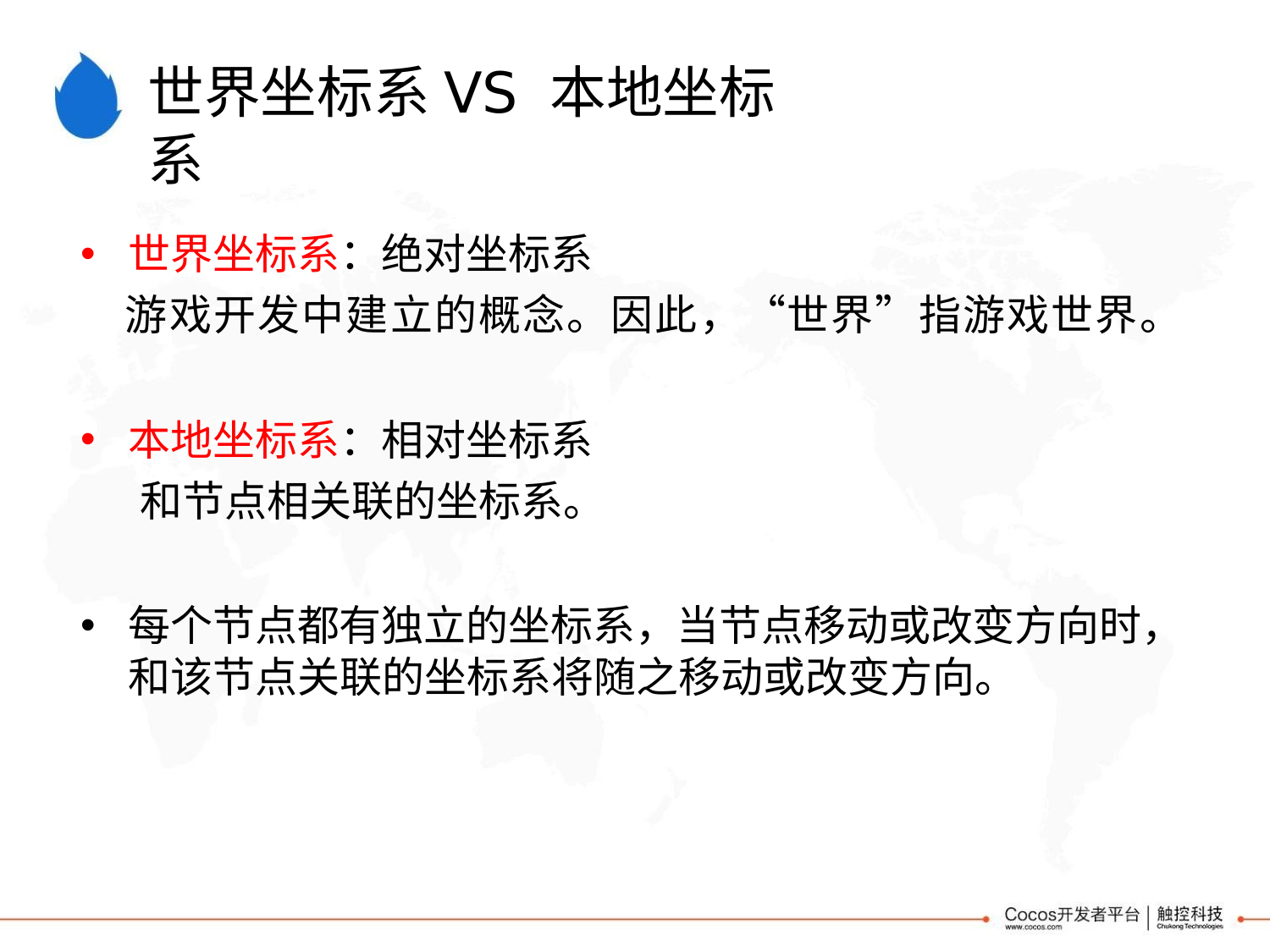

# 世界坐标系VS 本地坐标系
世界坐标系：绝对坐标系
游戏开发中建立的概念。因此，“世界”指游戏世界。

本地坐标系：相对坐标系
和节点相关联的坐标系。

每个节点都有独立的坐标系，当节点移动或改变方向时，
和该节点关联的坐标系将随之移动或改变方向。